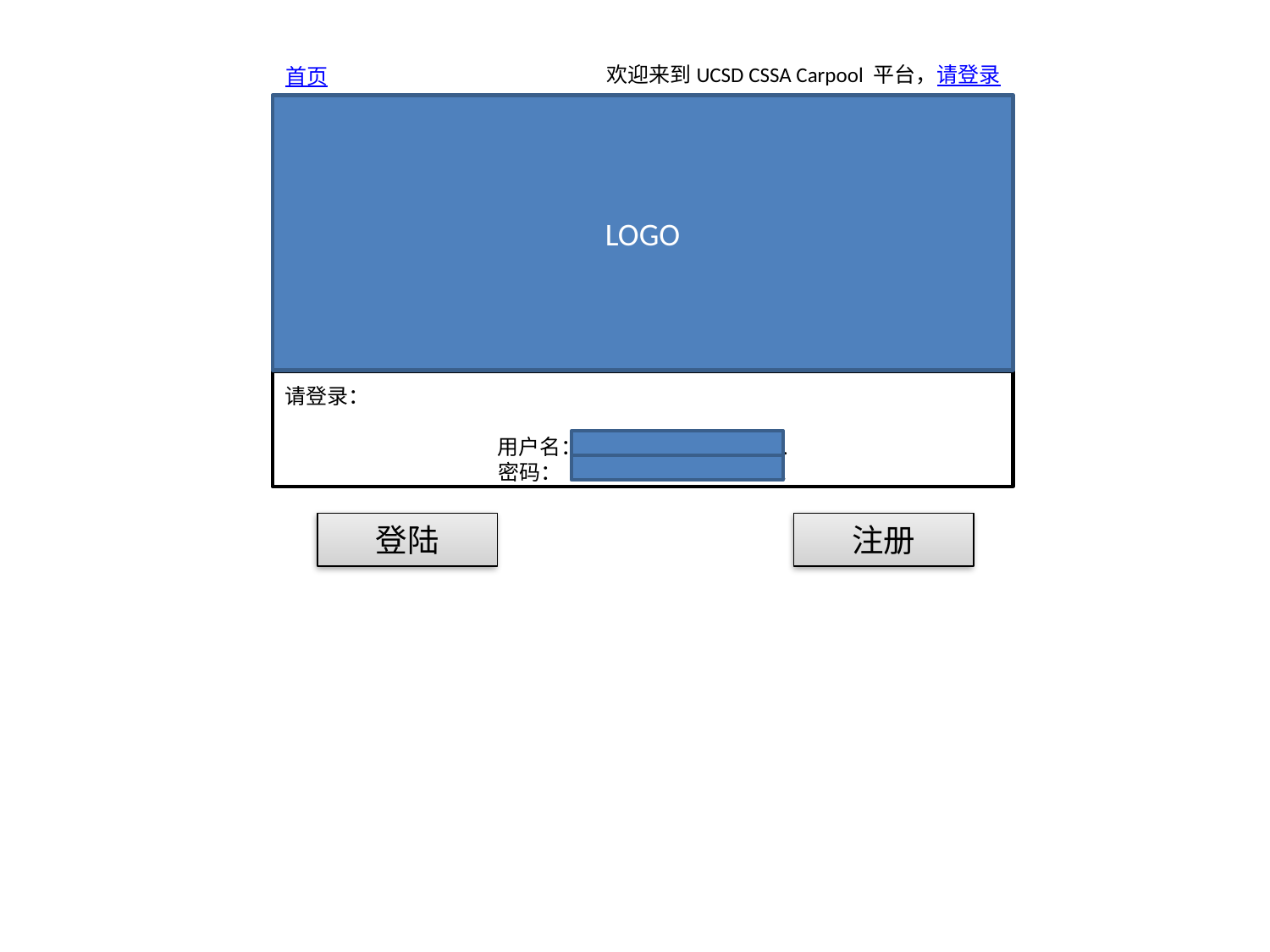

欢迎来到UCSD CSSA Carpool 平台，请登录
首页
LOGO

请登录：

用户名：                                          .
密码：                                              .

登陆
注册